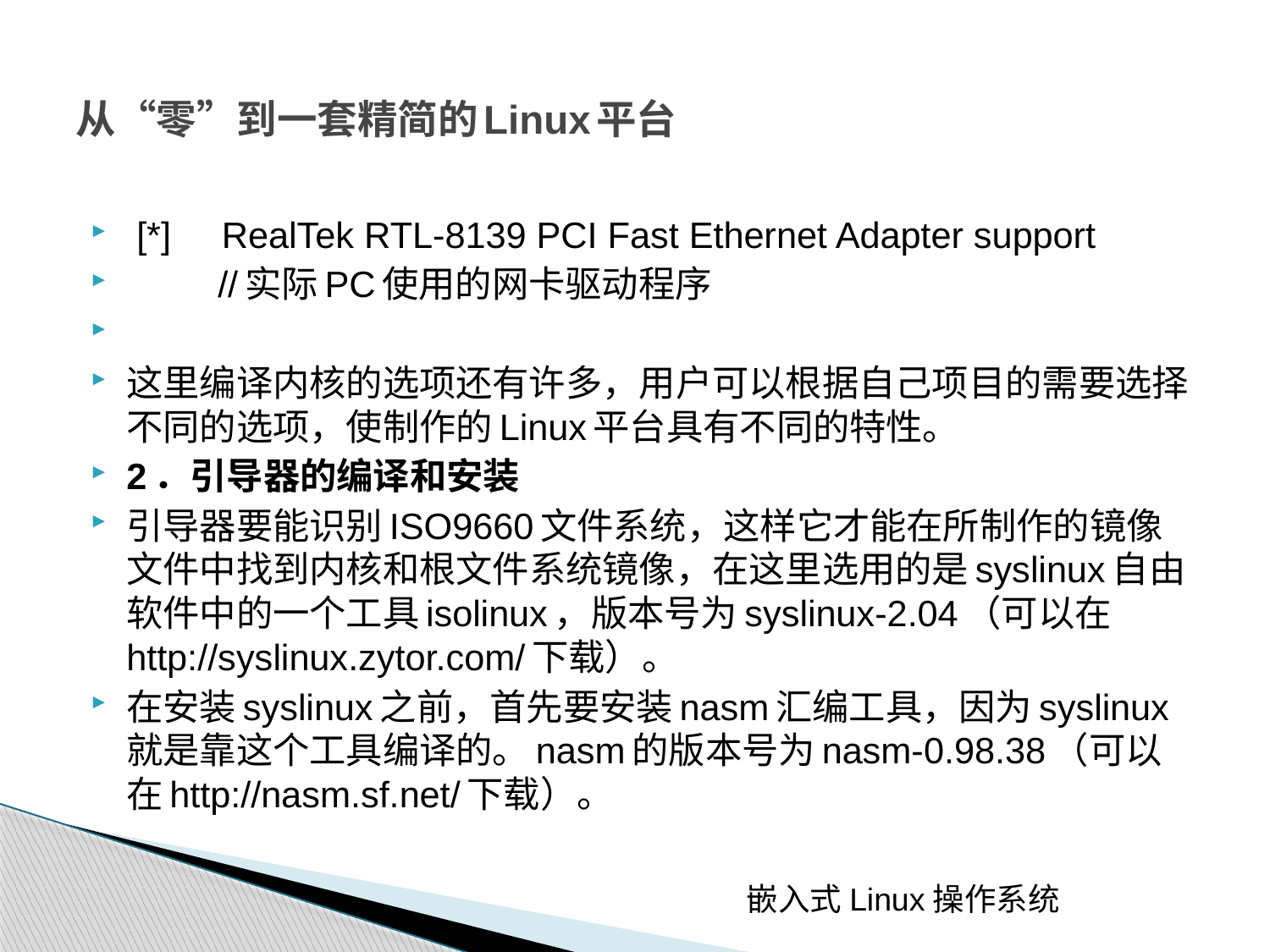

# 从“零”到一套精简的Linux平台
 [*]     RealTek RTL-8139 PCI Fast Ethernet Adapter support
         //实际PC使用的网卡驱动程序

这里编译内核的选项还有许多，用户可以根据自己项目的需要选择不同的选项，使制作的Linux平台具有不同的特性。
2．引导器的编译和安装
引导器要能识别ISO9660文件系统，这样它才能在所制作的镜像文件中找到内核和根文件系统镜像，在这里选用的是syslinux自由软件中的一个工具isolinux，版本号为syslinux-2.04（可以在http://syslinux.zytor.com/下载）。
在安装syslinux之前，首先要安装nasm汇编工具，因为syslinux就是靠这个工具编译的。nasm的版本号为nasm-0.98.38（可以在http://nasm.sf.net/下载）。
嵌入式Linux操作系统